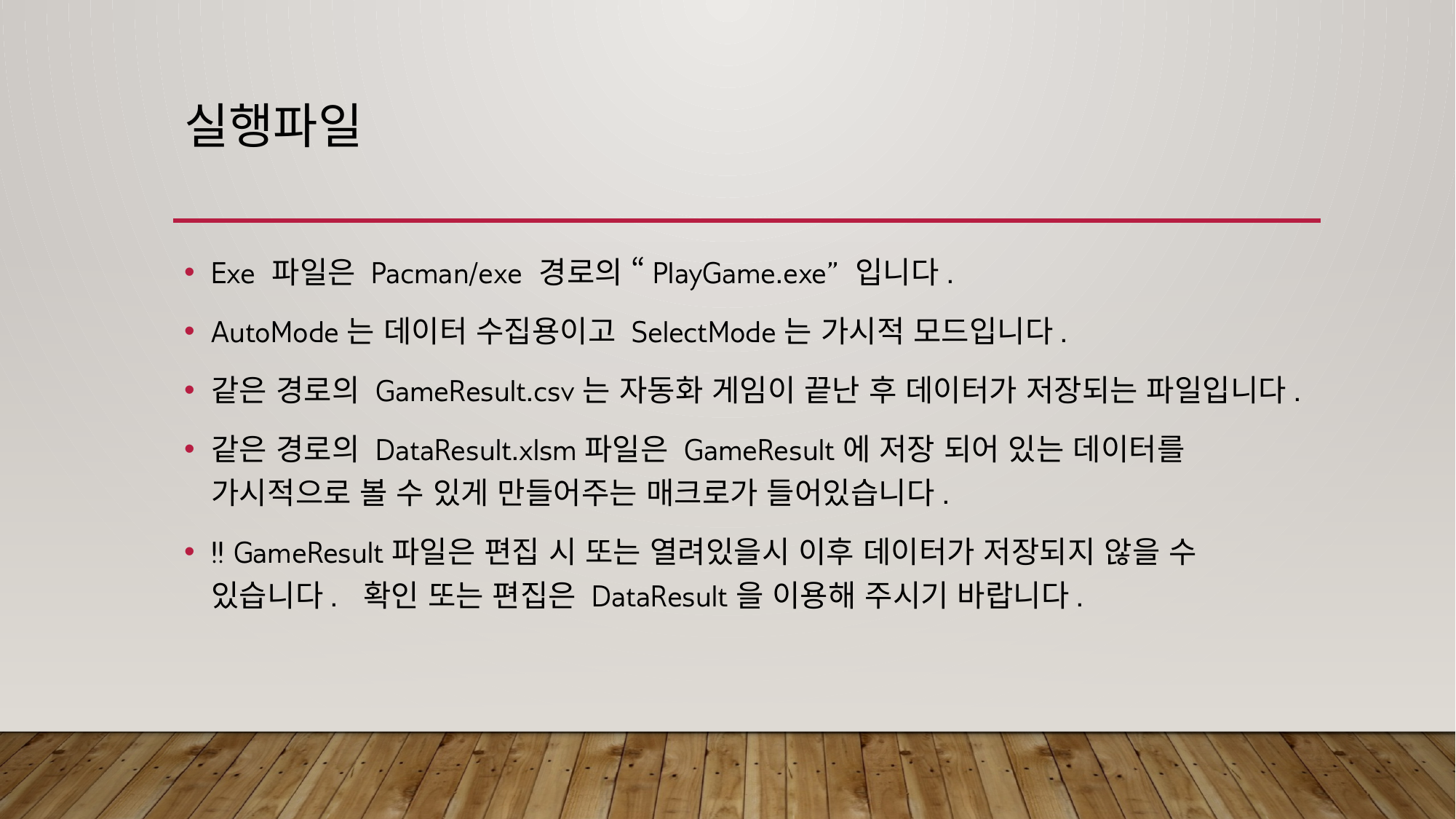

# 실행파일
Exe 파일은 Pacman/exe 경로의 “PlayGame.exe” 입니다.
AutoMode는 데이터 수집용이고 SelectMode는 가시적 모드입니다.
같은 경로의 GameResult.csv는 자동화 게임이 끝난 후 데이터가 저장되는 파일입니다.
같은 경로의 DataResult.xlsm파일은 GameResult에 저장 되어 있는 데이터를 가시적으로 볼 수 있게 만들어주는 매크로가 들어있습니다.
!! GameResult파일은 편집 시 또는 열려있을시 이후 데이터가 저장되지 않을 수 있습니다.  확인 또는 편집은 DataResult을 이용해 주시기 바랍니다.